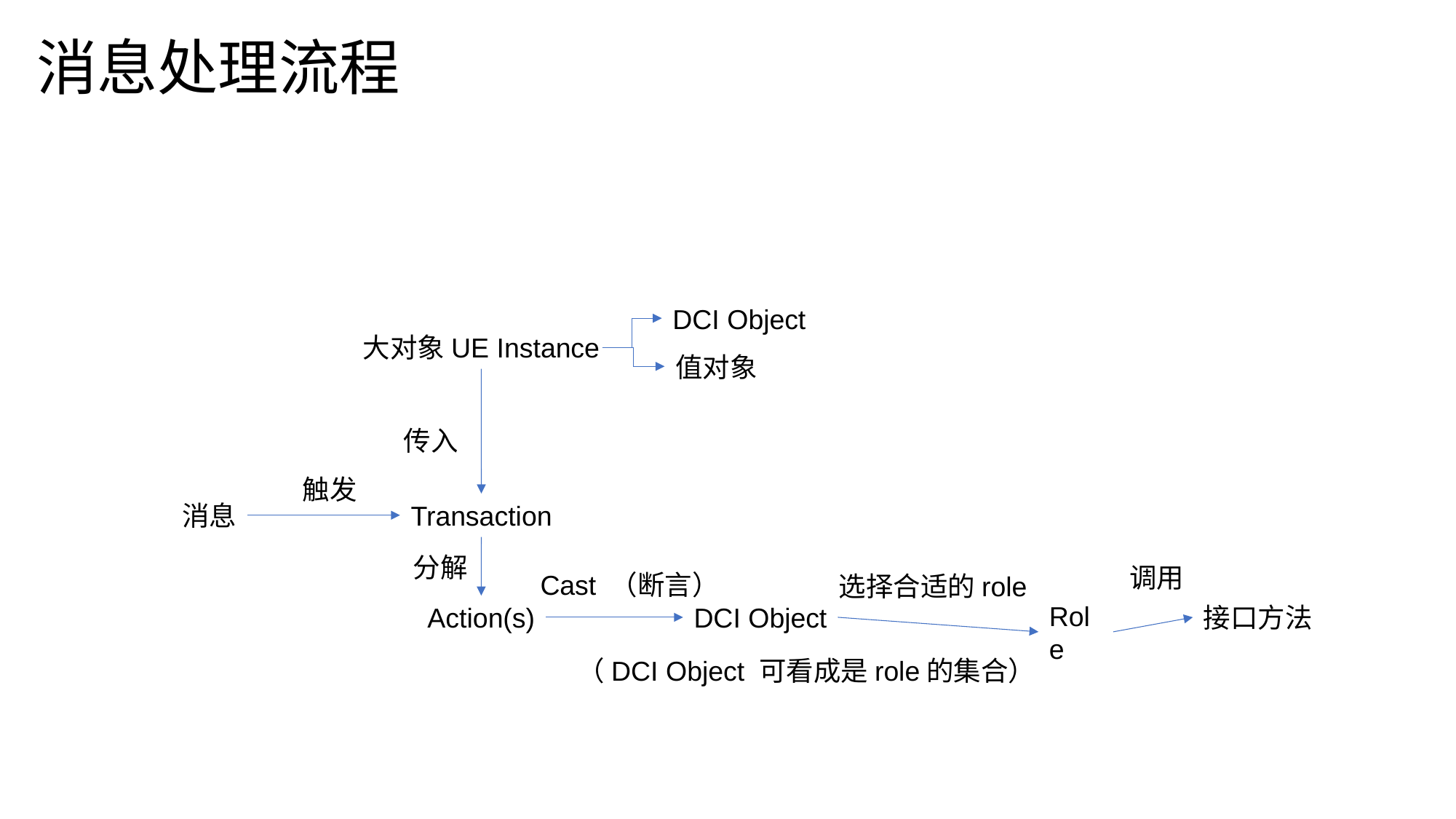

消息处理流程
DCI Object
大对象UE Instance
值对象
传入
触发
消息
Transaction
分解
调用
Cast （断言）
选择合适的role
Role
Action(s)
DCI Object
接口方法
（DCI Object 可看成是role的集合）